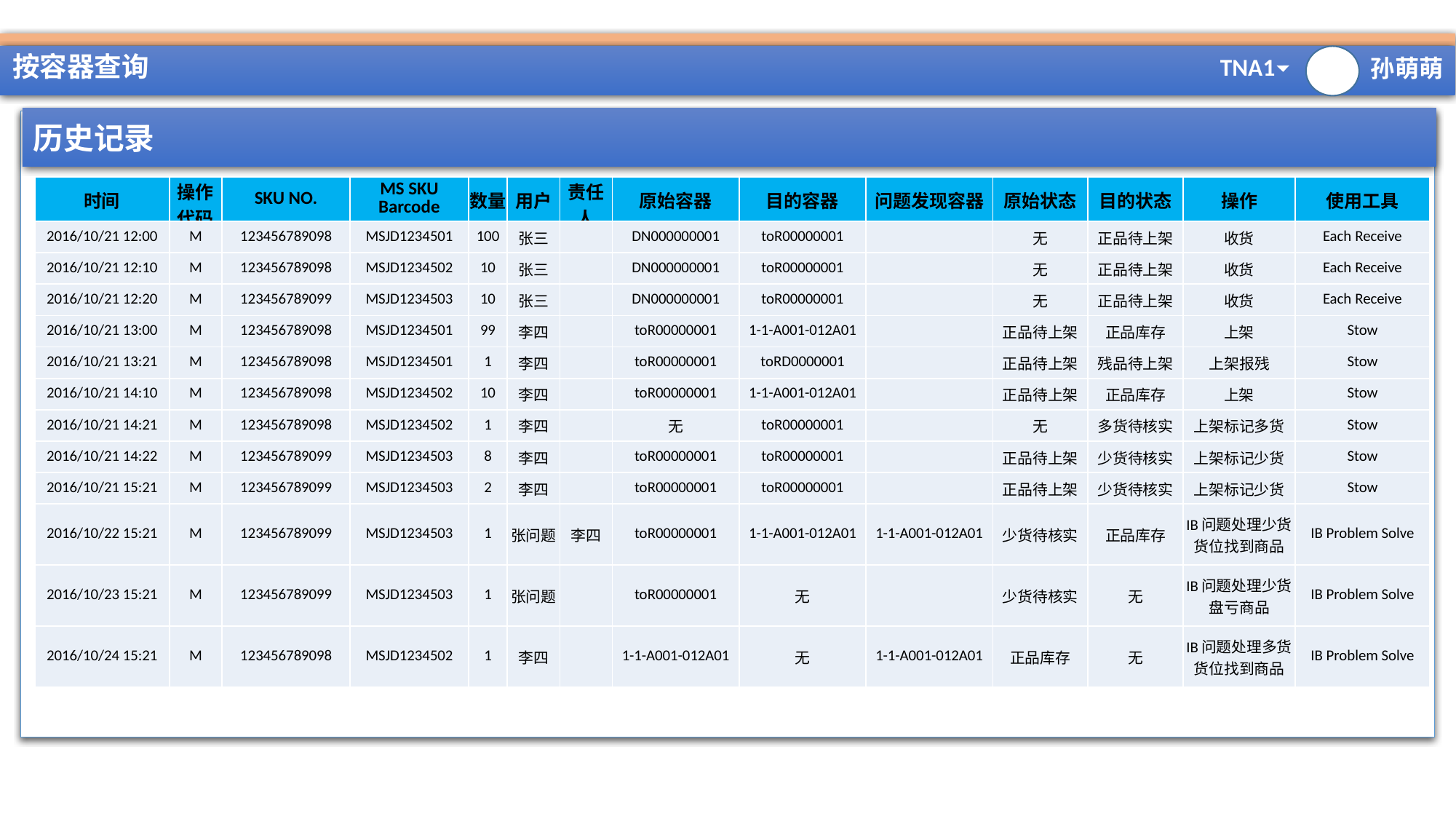

#
按容器查询
历史记录

| 时间 | 操作代码 | SKU NO. | MS SKU Barcode | 数量 | 用户 | 责任人 | 原始容器 | 目的容器 | 问题发现容器 | 原始状态 | 目的状态 | 操作 | 使用工具 |
| --- | --- | --- | --- | --- | --- | --- | --- | --- | --- | --- | --- | --- | --- |
| 2016/10/21 12:00 | M | 123456789098 | MSJD1234501 | 100 | 张三 |  | DN000000001 | toR00000001 |  | 无 | 正品待上架 | 收货 | Each Receive |
| 2016/10/21 12:10 | M | 123456789098 | MSJD1234502 | 10 | 张三 |  | DN000000001 | toR00000001 |  | 无 | 正品待上架 | 收货 | Each Receive |
| 2016/10/21 12:20 | M | 123456789099 | MSJD1234503 | 10 | 张三 |  | DN000000001 | toR00000001 |  | 无 | 正品待上架 | 收货 | Each Receive |
| 2016/10/21 13:00 | M | 123456789098 | MSJD1234501 | 99 | 李四 |  | toR00000001 | 1-1-A001-012A01 |  | 正品待上架 | 正品库存 | 上架 | Stow |
| 2016/10/21 13:21 | M | 123456789098 | MSJD1234501 | 1 | 李四 |  | toR00000001 | toRD0000001 |  | 正品待上架 | 残品待上架 | 上架报残 | Stow |
| 2016/10/21 14:10 | M | 123456789098 | MSJD1234502 | 10 | 李四 |  | toR00000001 | 1-1-A001-012A01 |  | 正品待上架 | 正品库存 | 上架 | Stow |
| 2016/10/21 14:21 | M | 123456789098 | MSJD1234502 | 1 | 李四 |  | 无 | toR00000001 |  | 无 | 多货待核实 | 上架标记多货 | Stow |
| 2016/10/21 14:22 | M | 123456789099 | MSJD1234503 | 8 | 李四 |  | toR00000001 | toR00000001 |  | 正品待上架 | 少货待核实 | 上架标记少货 | Stow |
| 2016/10/21 15:21 | M | 123456789099 | MSJD1234503 | 2 | 李四 |  | toR00000001 | toR00000001 |  | 正品待上架 | 少货待核实 | 上架标记少货 | Stow |
| 2016/10/22 15:21 | M | 123456789099 | MSJD1234503 | 1 | 张问题 | 李四 | toR00000001 | 1-1-A001-012A01 | 1-1-A001-012A01 | 少货待核实 | 正品库存 | IB问题处理少货货位找到商品 | IB Problem Solve |
| 2016/10/23 15:21 | M | 123456789099 | MSJD1234503 | 1 | 张问题 |  | toR00000001 | 无 |  | 少货待核实 | 无 | IB问题处理少货盘亏商品 | IB Problem Solve |
| 2016/10/24 15:21 | M | 123456789098 | MSJD1234502 | 1 | 李四 |  | 1-1-A001-012A01 | 无 | 1-1-A001-012A01 | 正品库存 | 无 | IB问题处理多货货位找到商品 | IB Problem Solve |